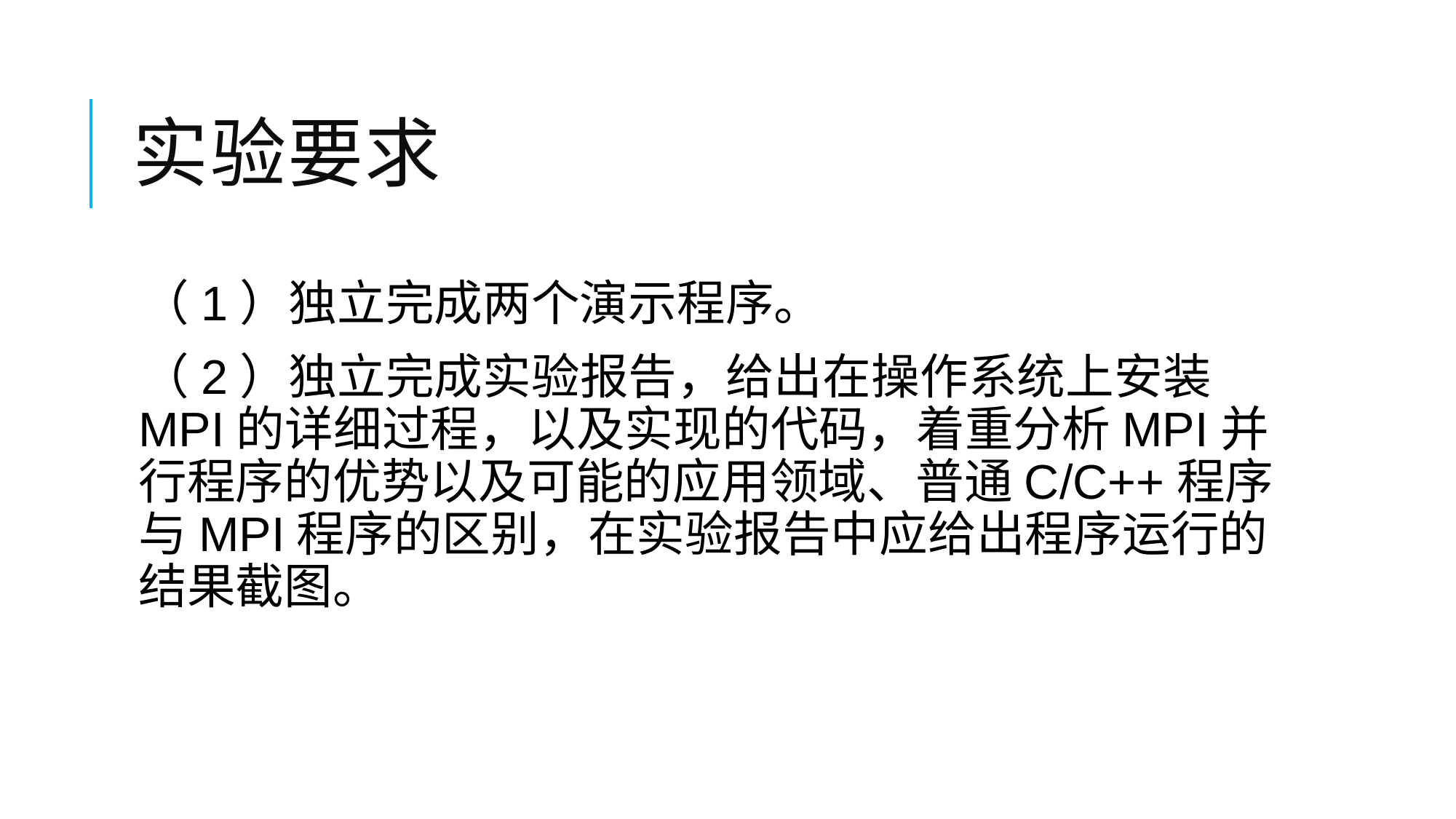

# 实验要求
（1）独立完成两个演示程序。
（2）独立完成实验报告，给出在操作系统上安装MPI的详细过程，以及实现的代码，着重分析MPI并行程序的优势以及可能的应用领域、普通C/C++程序与MPI程序的区别，在实验报告中应给出程序运行的结果截图。